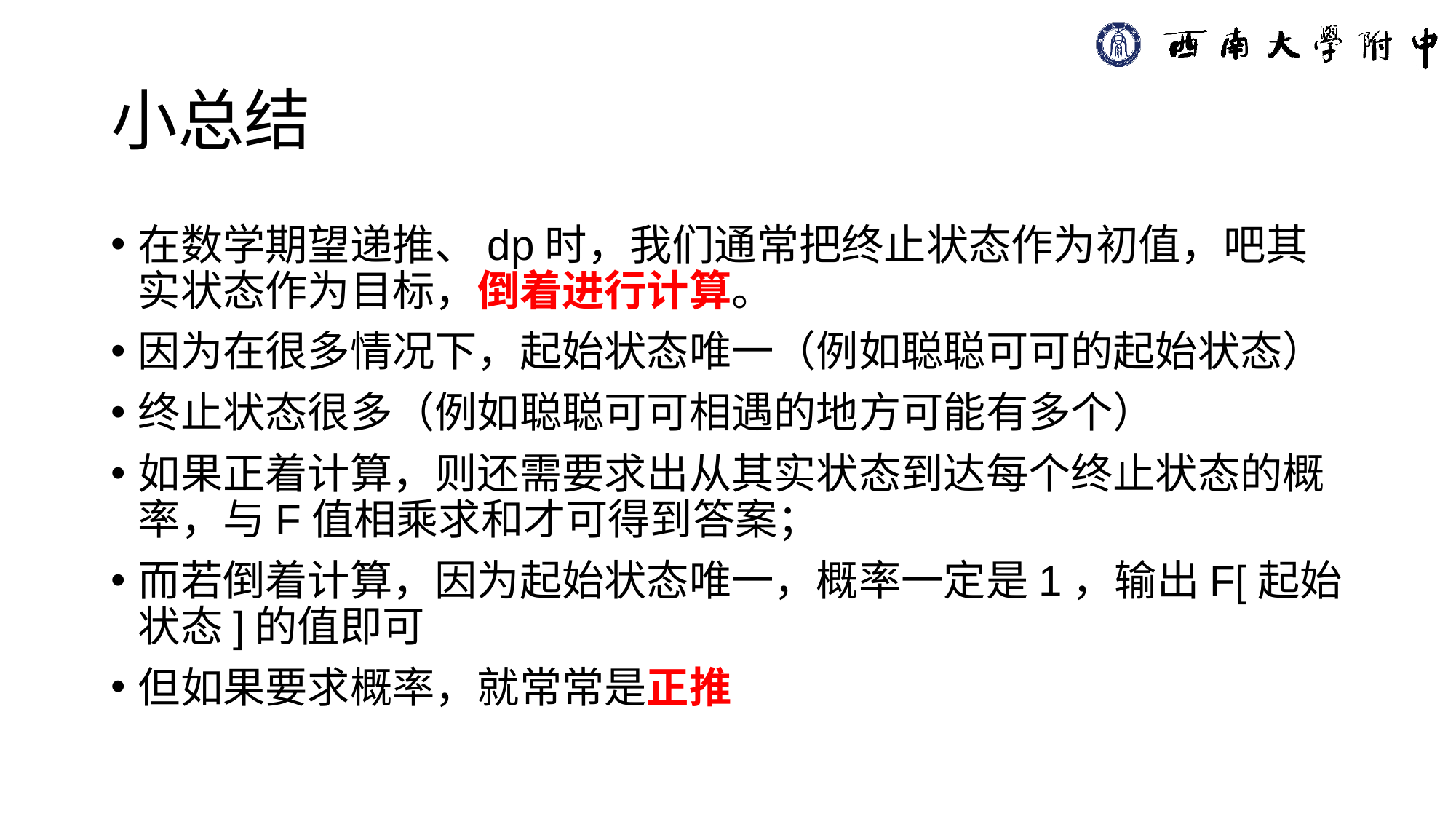

# 小总结
在数学期望递推、dp时，我们通常把终止状态作为初值，吧其实状态作为目标，倒着进行计算。
因为在很多情况下，起始状态唯一（例如聪聪可可的起始状态）
终止状态很多（例如聪聪可可相遇的地方可能有多个）
如果正着计算，则还需要求出从其实状态到达每个终止状态的概率，与F值相乘求和才可得到答案；
而若倒着计算，因为起始状态唯一，概率一定是1，输出F[起始状态]的值即可
但如果要求概率，就常常是正推